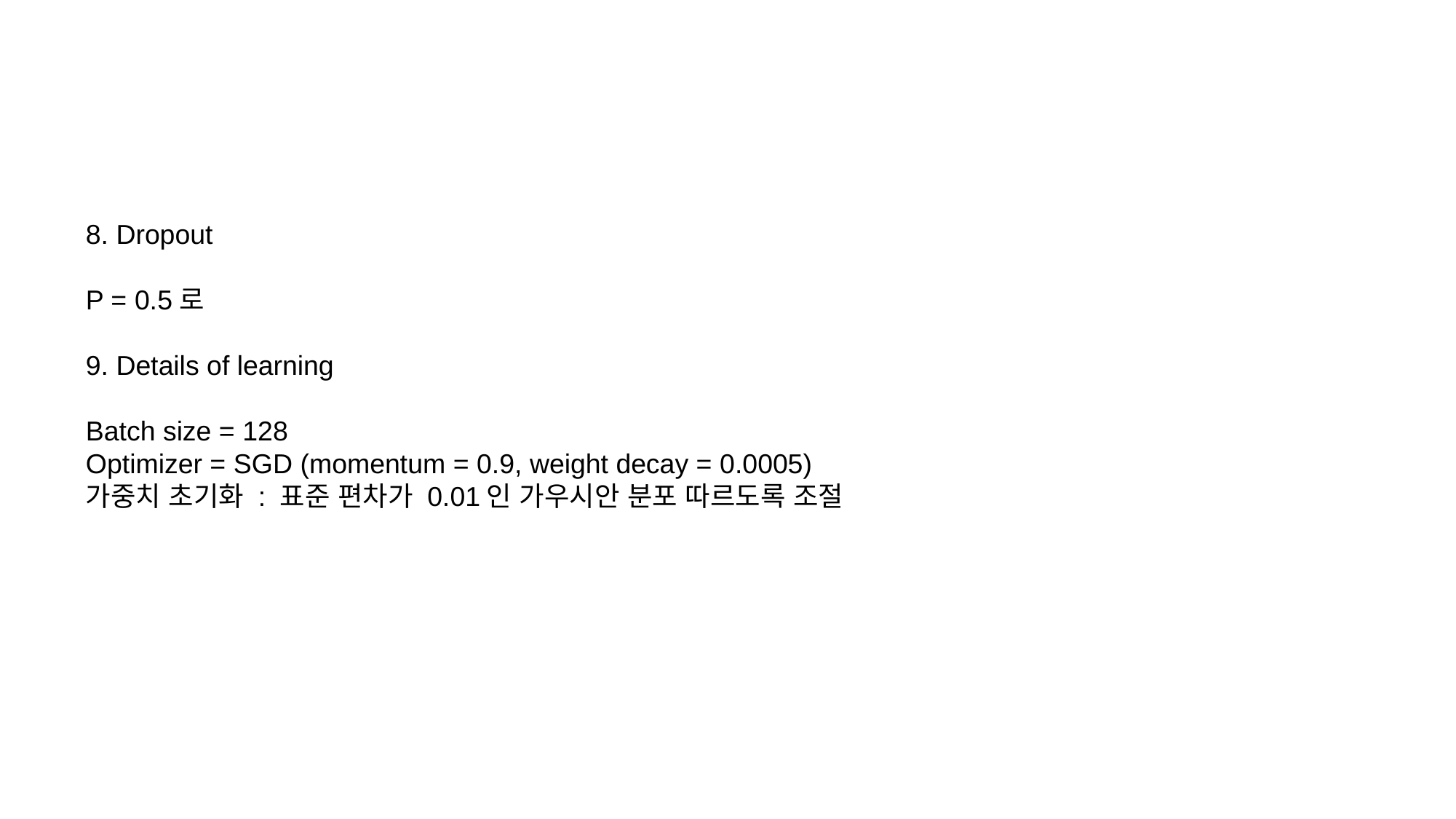

8. Dropout

P = 0.5로

9. Details of learning

Batch size = 128
Optimizer = SGD (momentum = 0.9, weight decay = 0.0005)
가중치 초기화 : 표준 편차가 0.01인 가우시안 분포 따르도록 조절